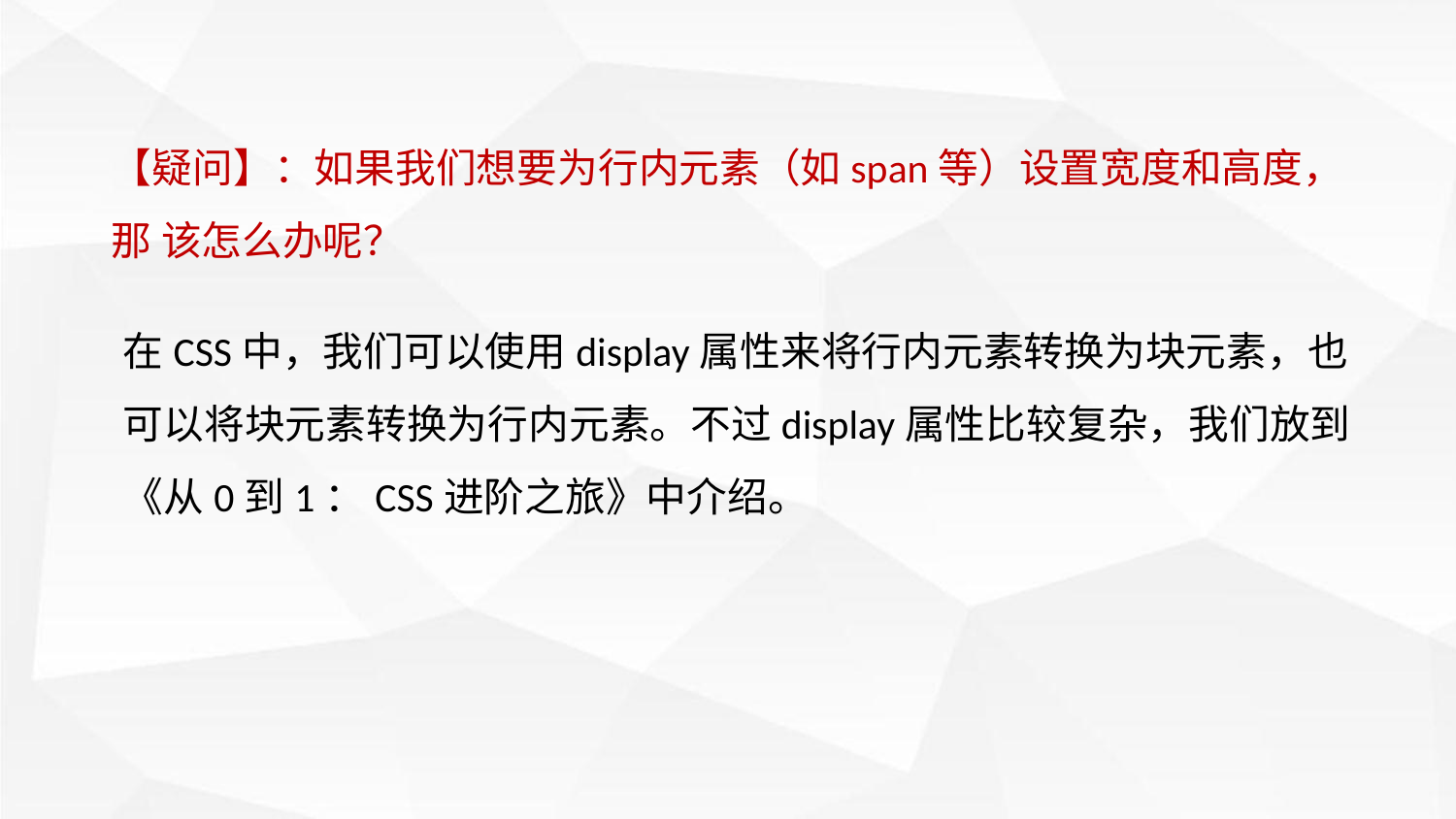

【疑问】：如果我们想要为行内元素（如span等）设置宽度和高度，那 该怎么办呢？
在CSS中，我们可以使用display属性来将行内元素转换为块元素，也可以将块元素转换为行内元素。不过display属性比较复杂，我们放到《从0到1：CSS进阶之旅》中介绍。